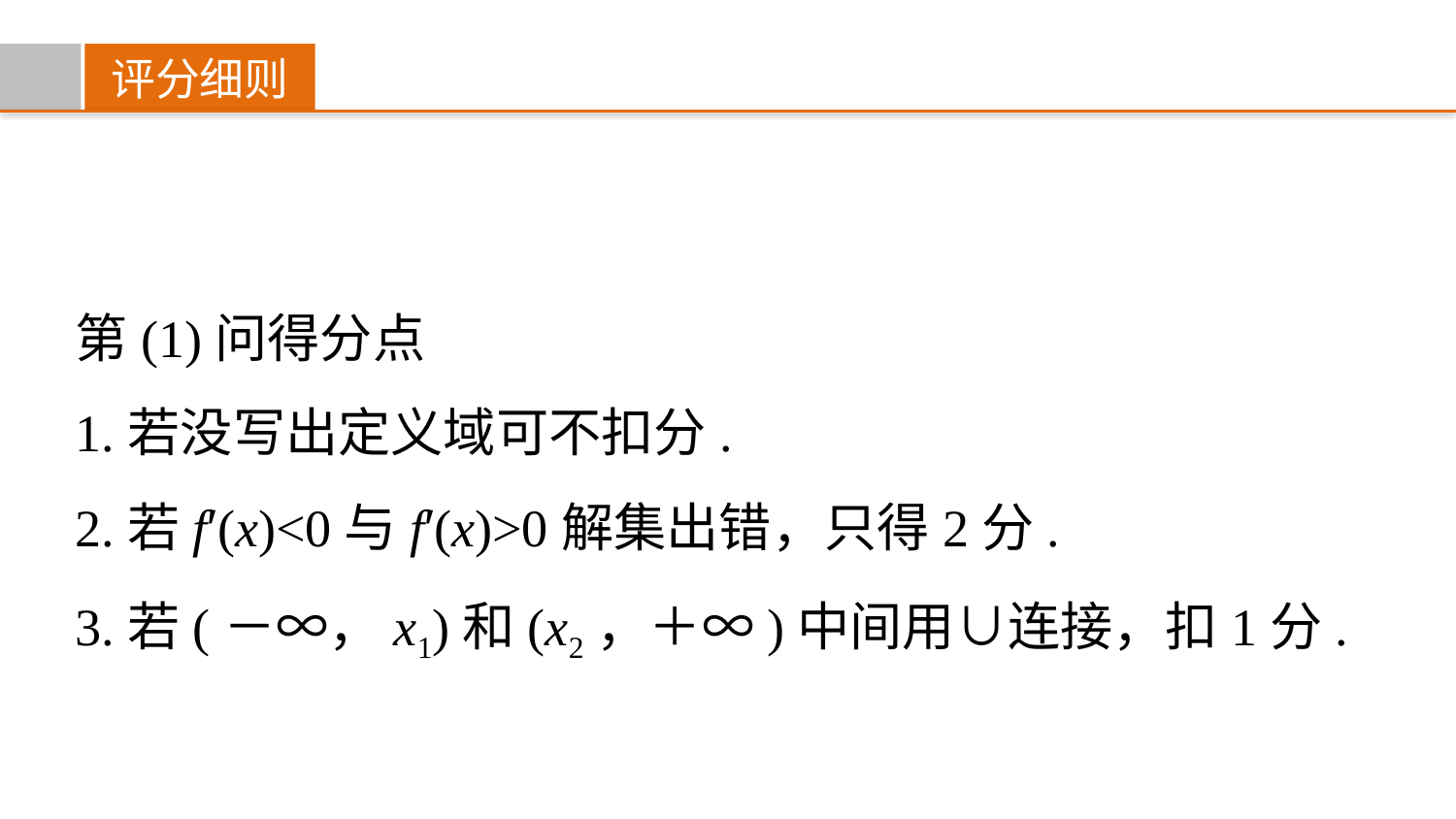

评分细则
第(1)问得分点
1.若没写出定义域可不扣分.
2.若f′(x)<0与f′(x)>0解集出错，只得2分.
3.若(－∞，x1)和(x2，＋∞)中间用∪连接，扣1分.